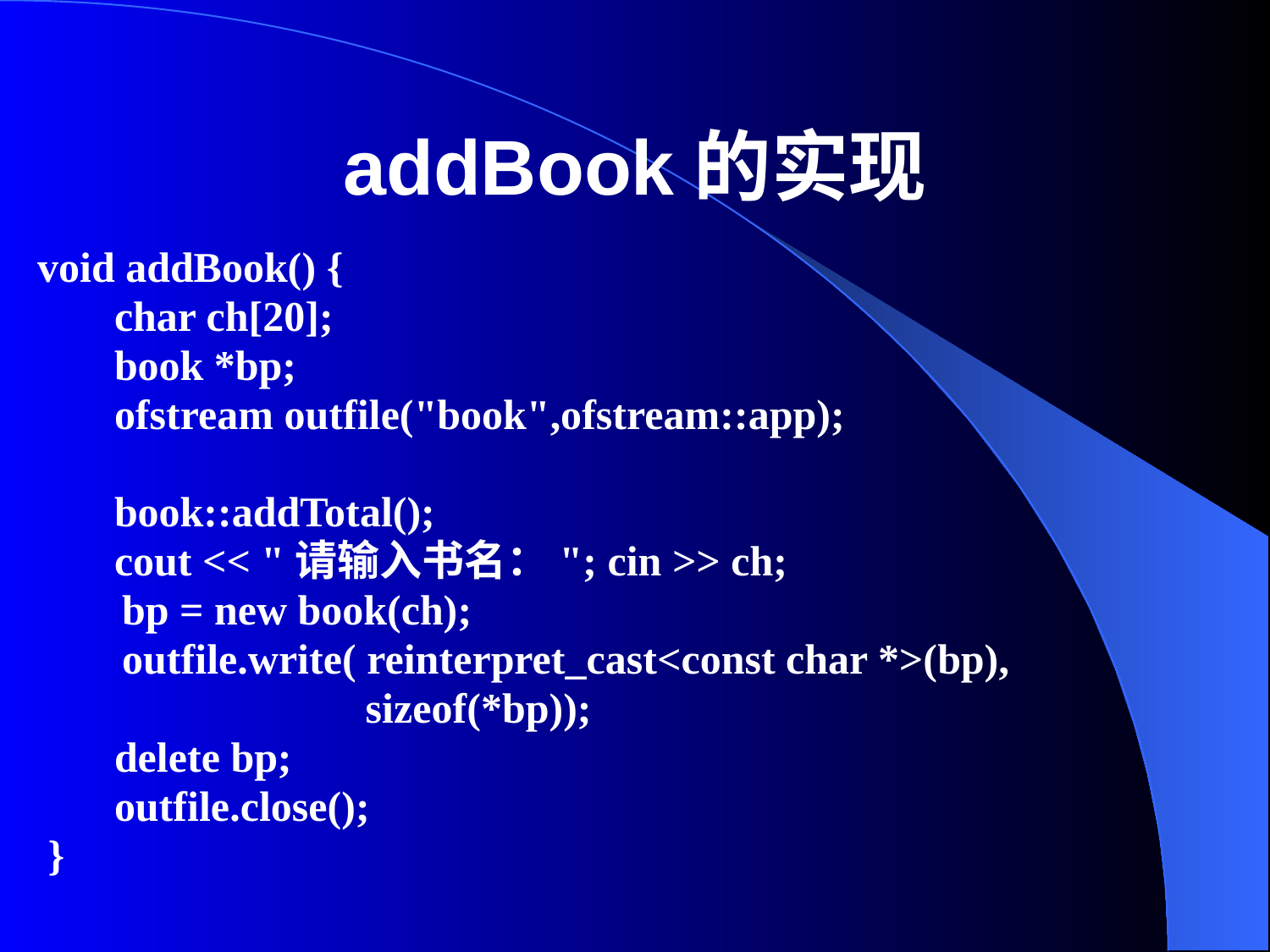

# addBook的实现
void addBook() {
	 char ch[20];
	 book *bp;
	 ofstream outfile("book",ofstream::app);

	 book::addTotal();
	 cout << "请输入书名："; cin >> ch;
        bp = new book(ch);
        outfile.write( reinterpret_cast<const char *>(bp),
                               sizeof(*bp));
	 delete bp;
	 outfile.close();
 }